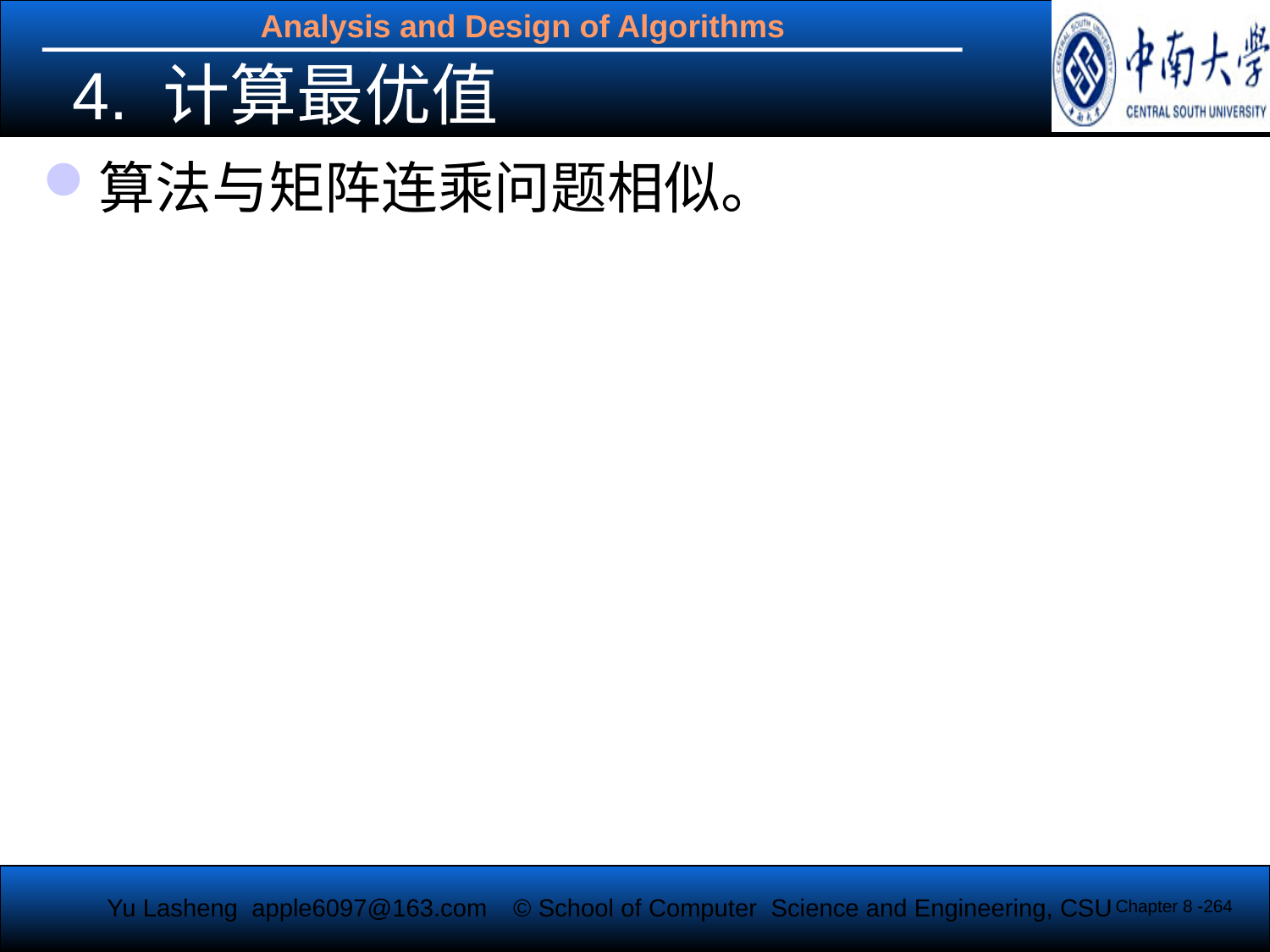

# 4. 计算最优值
算法与矩阵连乘问题相似。
Chapter 8 -264